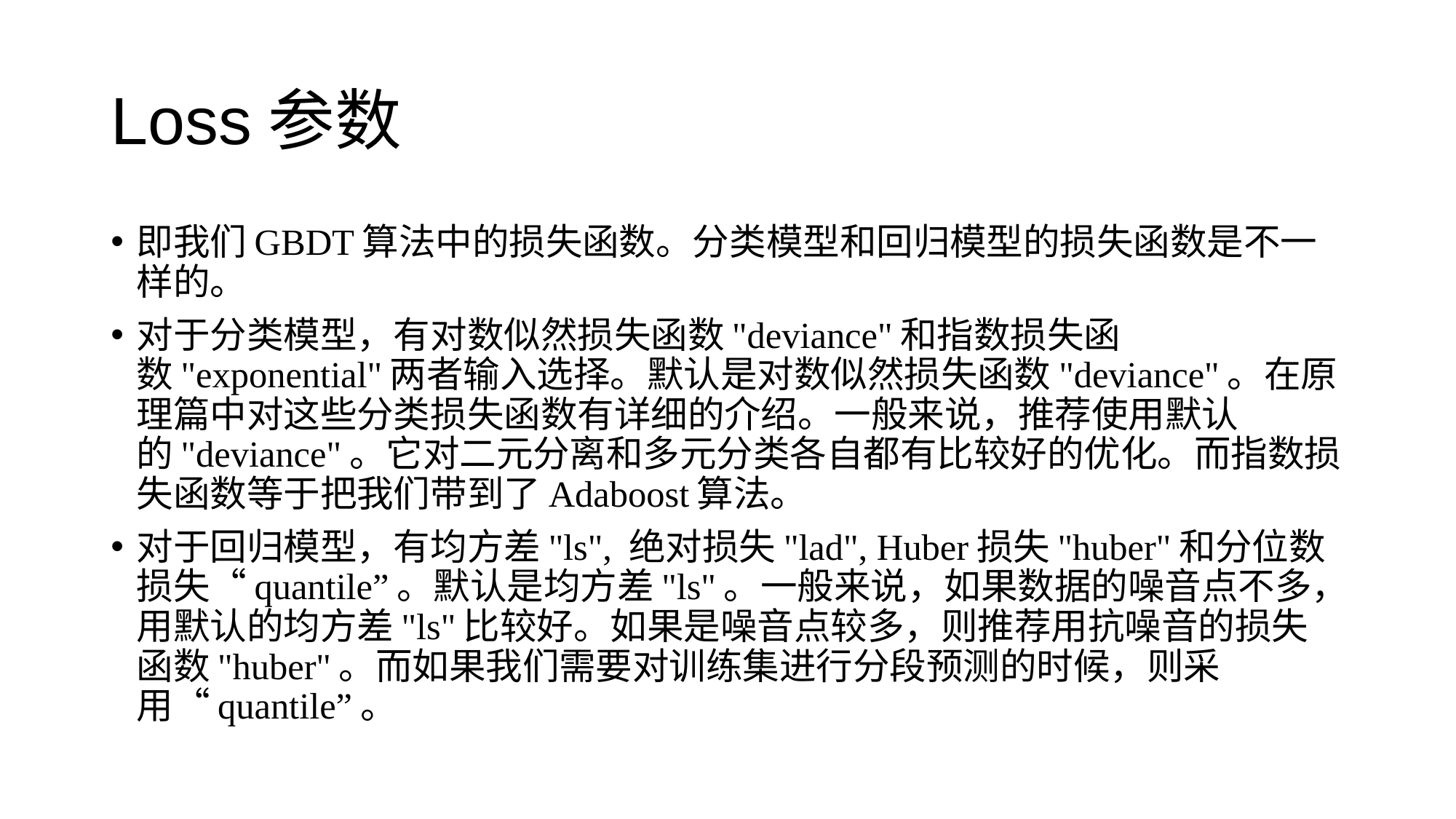

# Loss参数
即我们GBDT算法中的损失函数。分类模型和回归模型的损失函数是不一样的。
对于分类模型，有对数似然损失函数"deviance"和指数损失函数"exponential"两者输入选择。默认是对数似然损失函数"deviance"。在原理篇中对这些分类损失函数有详细的介绍。一般来说，推荐使用默认的"deviance"。它对二元分离和多元分类各自都有比较好的优化。而指数损失函数等于把我们带到了Adaboost算法。
对于回归模型，有均方差"ls", 绝对损失"lad", Huber损失"huber"和分位数损失“quantile”。默认是均方差"ls"。一般来说，如果数据的噪音点不多，用默认的均方差"ls"比较好。如果是噪音点较多，则推荐用抗噪音的损失函数"huber"。而如果我们需要对训练集进行分段预测的时候，则采用“quantile”。